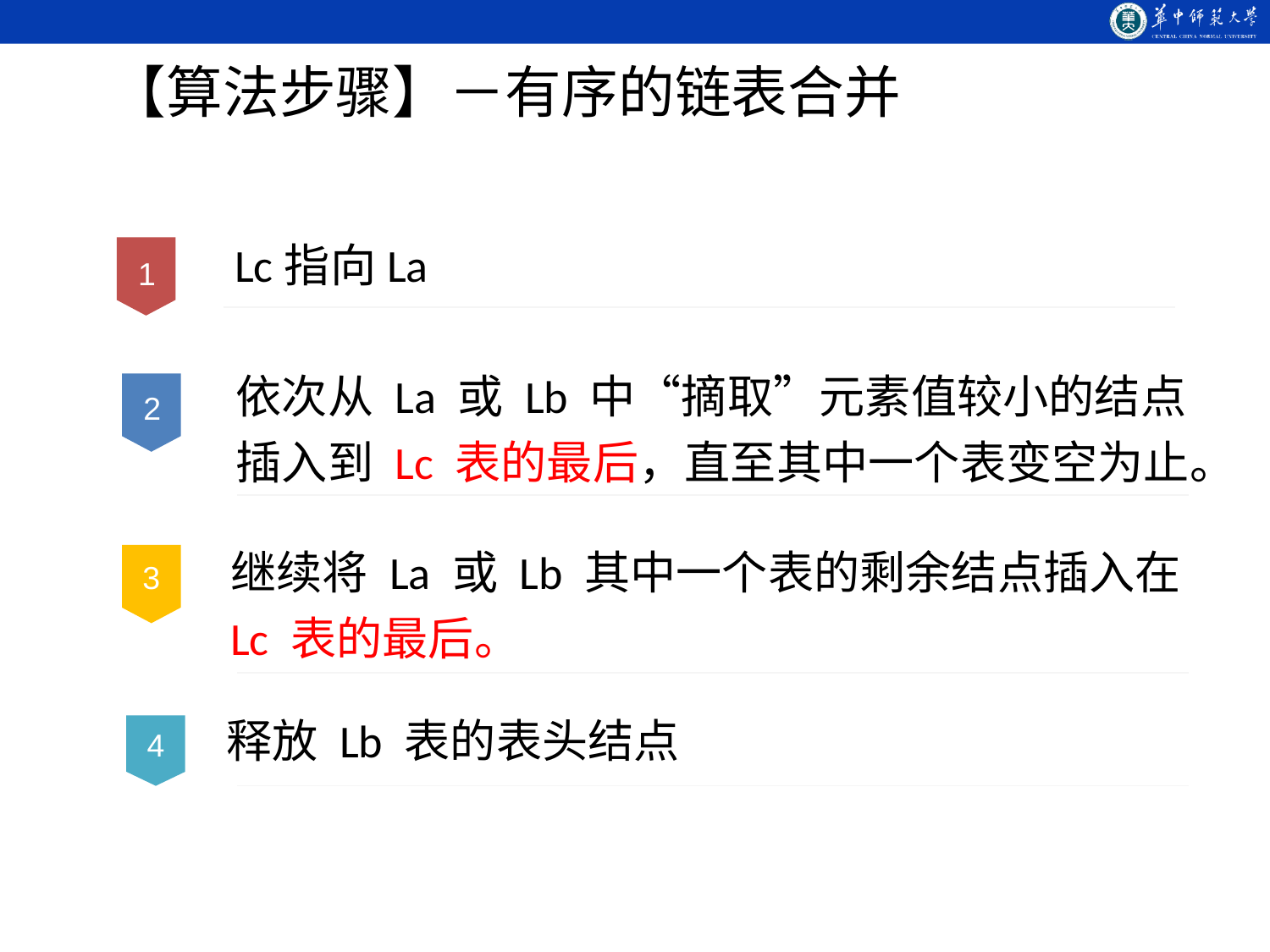

【算法步骤】－有序的链表合并
Lc指向La
1

3
继续将 La 或 Lb 其中一个表的剩余结点插入在 Lc 表的最后。
依次从 La 或 Lb 中“摘取”元素值较小的结点插入到 Lc 表的最后，直至其中一个表变空为止。
2

4

释放 Lb 表的表头结点